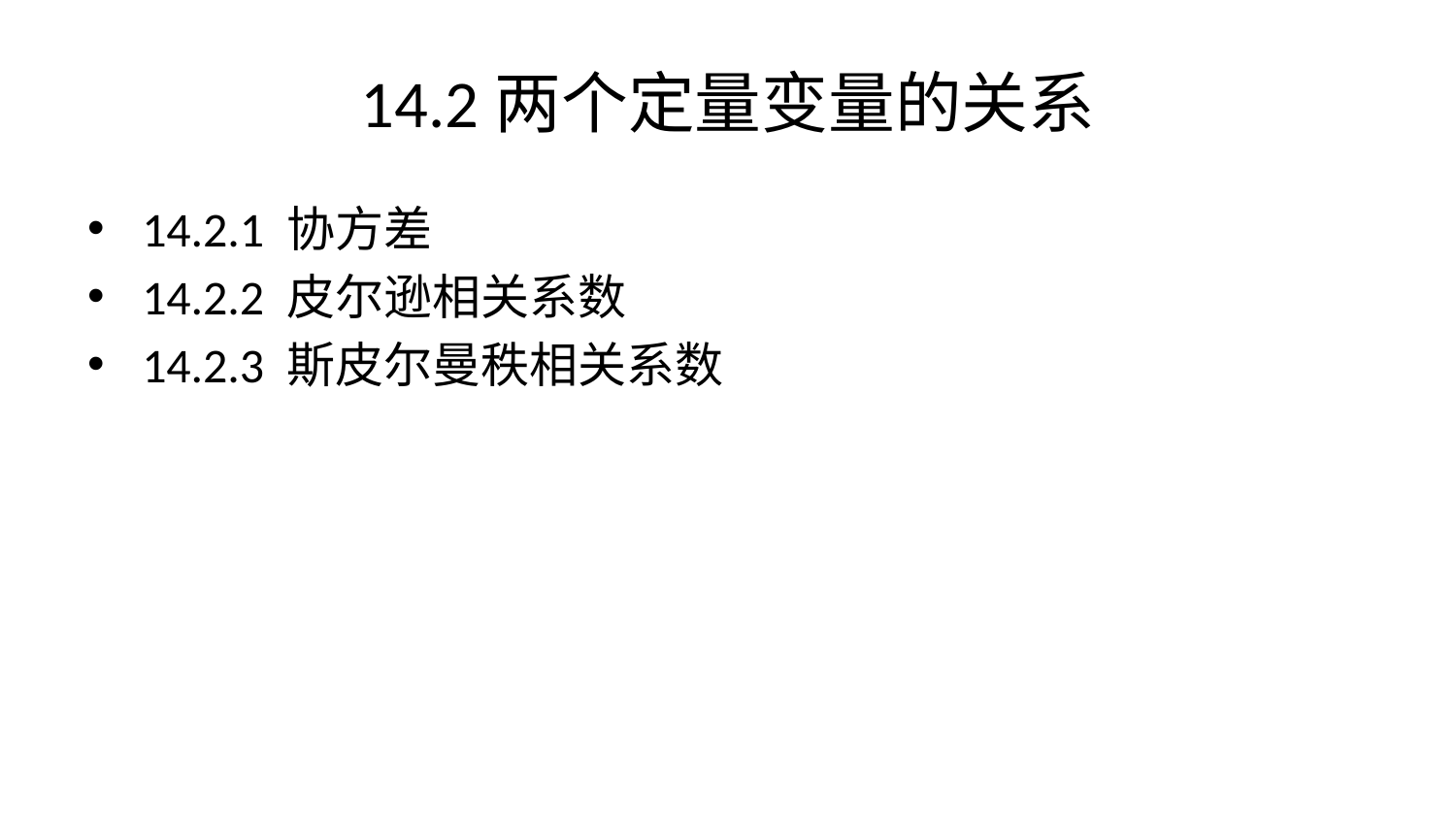

# 14.2两个定量变量的关系
14.2.1 协方差
14.2.2 皮尔逊相关系数
14.2.3 斯皮尔曼秩相关系数